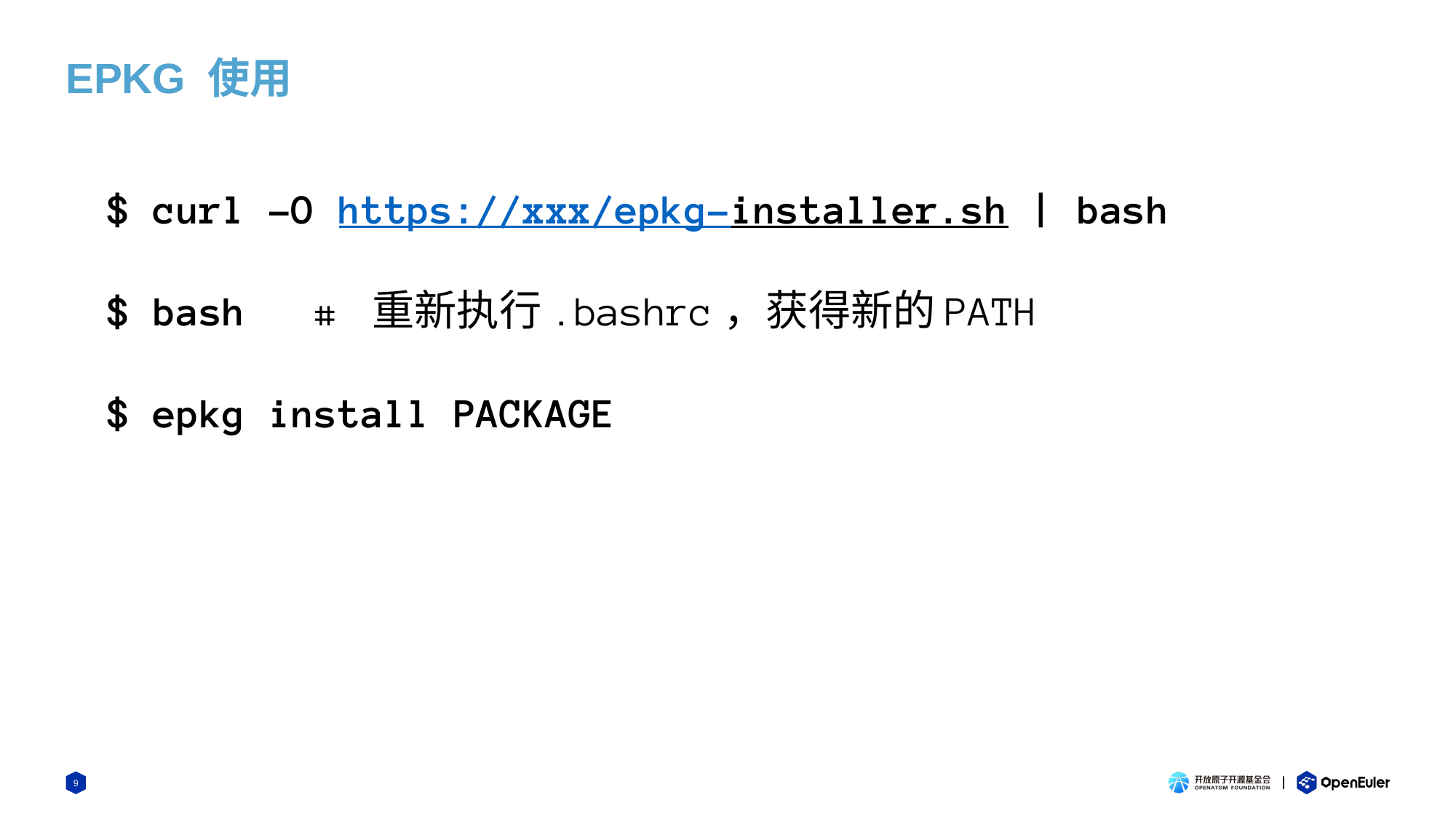

# EPKG 使用
$ curl -O https://xxx/epkg-installer.sh | bash

$ bash   # 重新执行.bashrc，获得新的PATH

$ epkg install PACKAGE